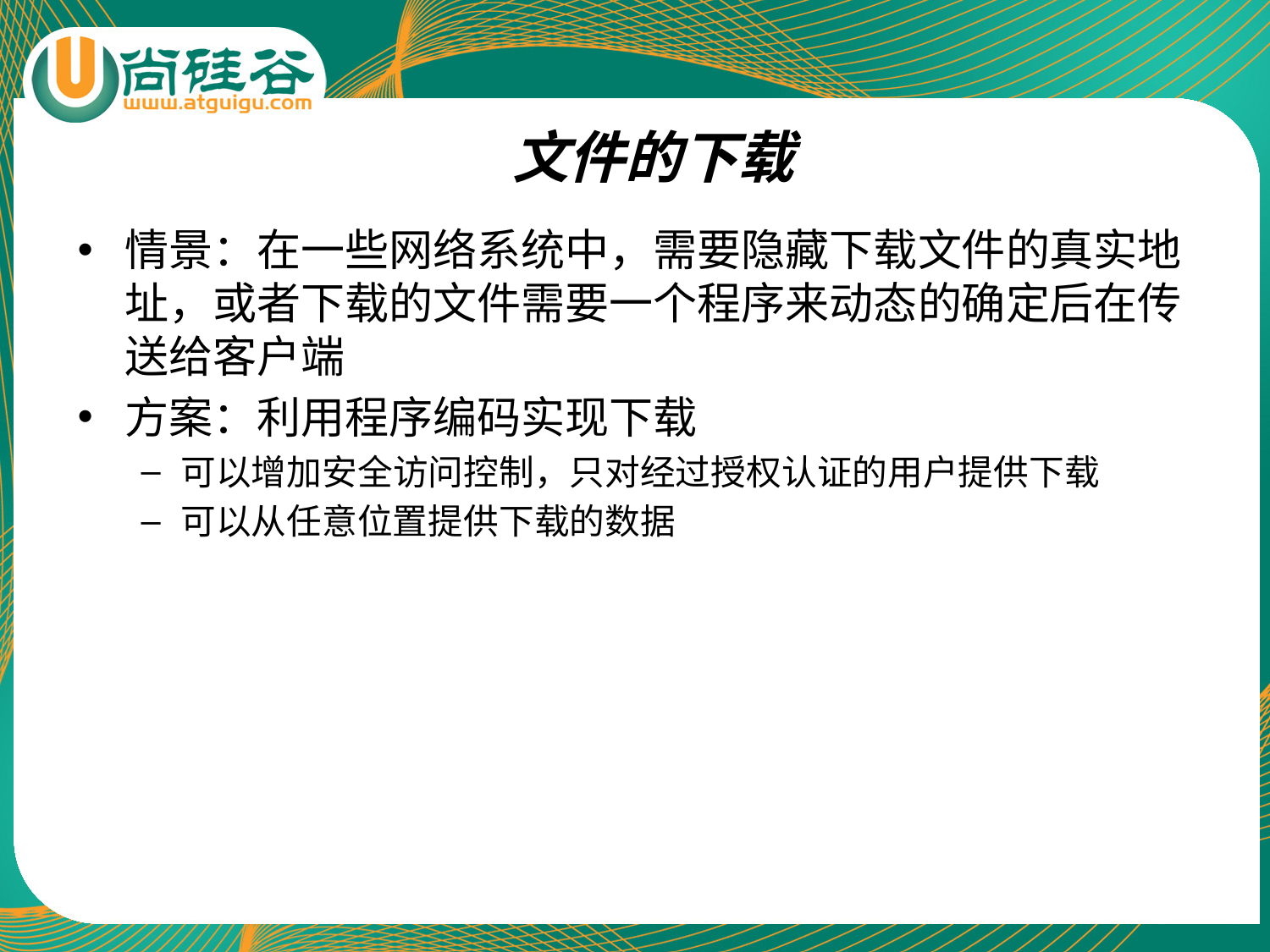

# 文件的下载
情景：在一些网络系统中，需要隐藏下载文件的真实地址，或者下载的文件需要一个程序来动态的确定后在传送给客户端
方案：利用程序编码实现下载
可以增加安全访问控制，只对经过授权认证的用户提供下载
可以从任意位置提供下载的数据